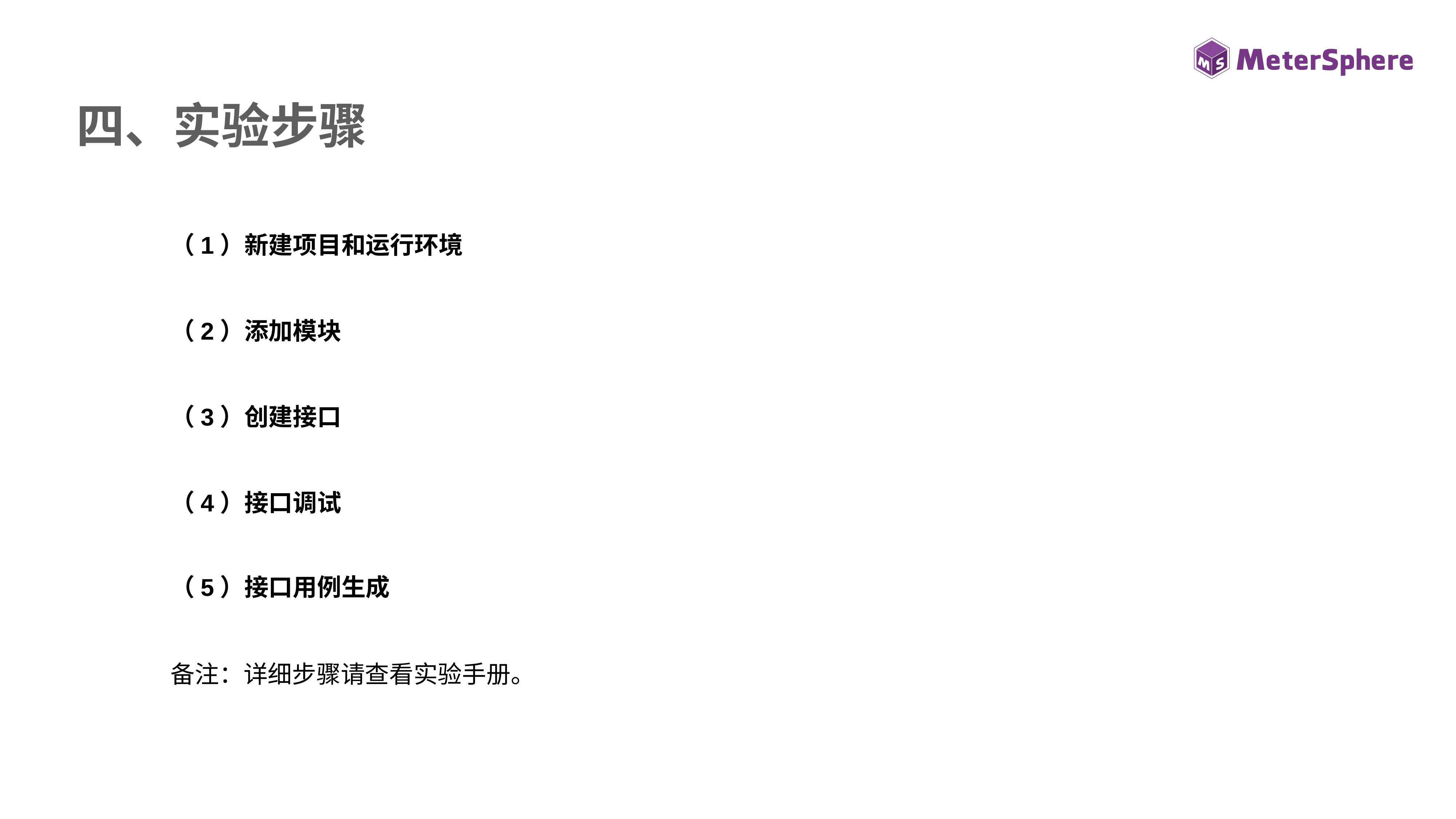

四、实验步骤
（1）新建项目和运行环境
（2）添加模块
（3）创建接口
（4）接口调试
（5）接口用例生成
备注：详细步骤请查看实验手册。